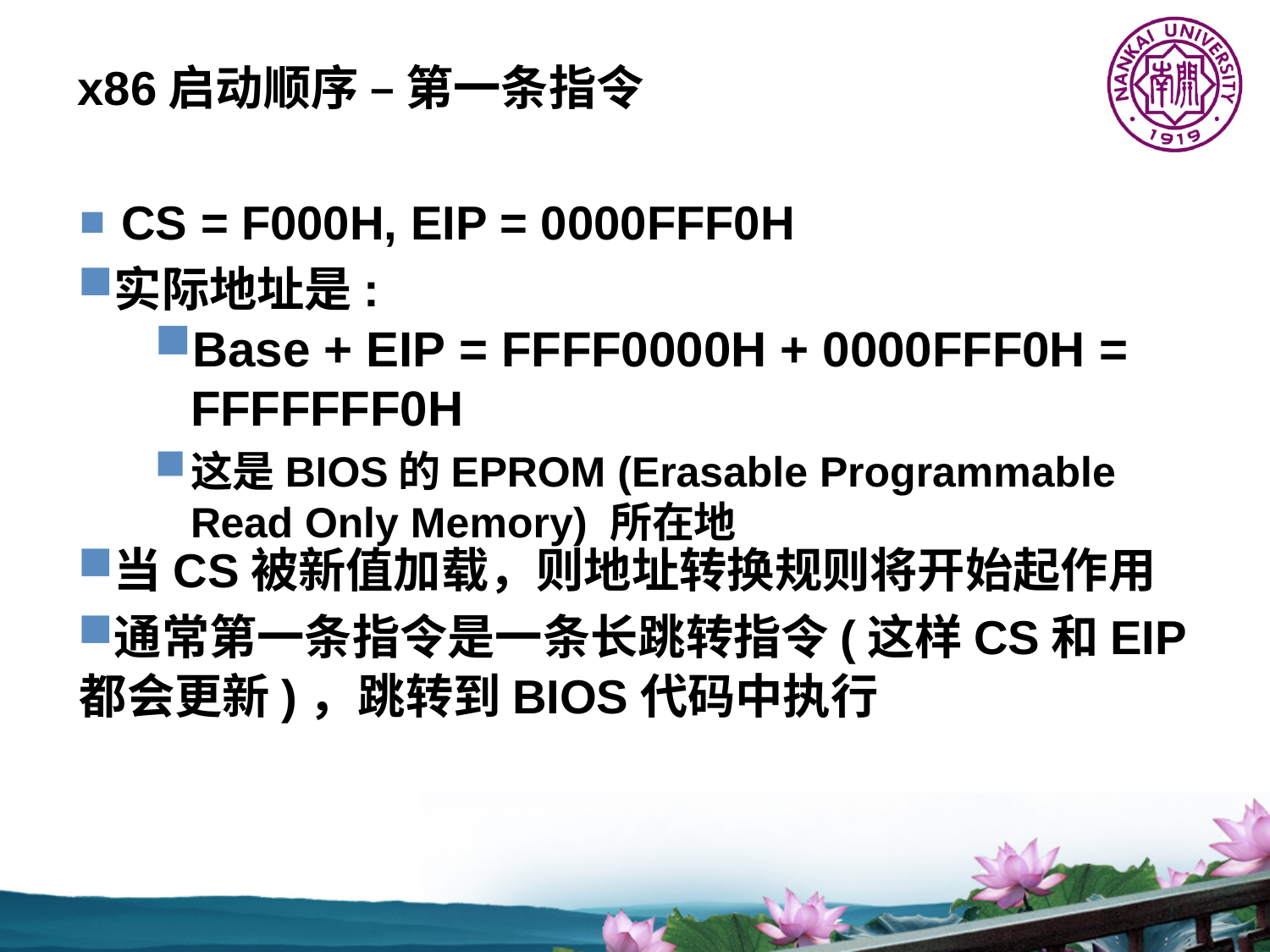

# x86启动顺序 – 第一条指令
CS = F000H, EIP = 0000FFF0H
实际地址是:
Base + EIP = FFFF0000H + 0000FFF0H = FFFFFFF0H
这是BIOS的EPROM (Erasable Programmable Read Only Memory) 所在地
当CS被新值加载，则地址转换规则将开始起作用
通常第一条指令是一条长跳转指令(这样CS和EIP都会更新)，跳转到BIOS代码中执行